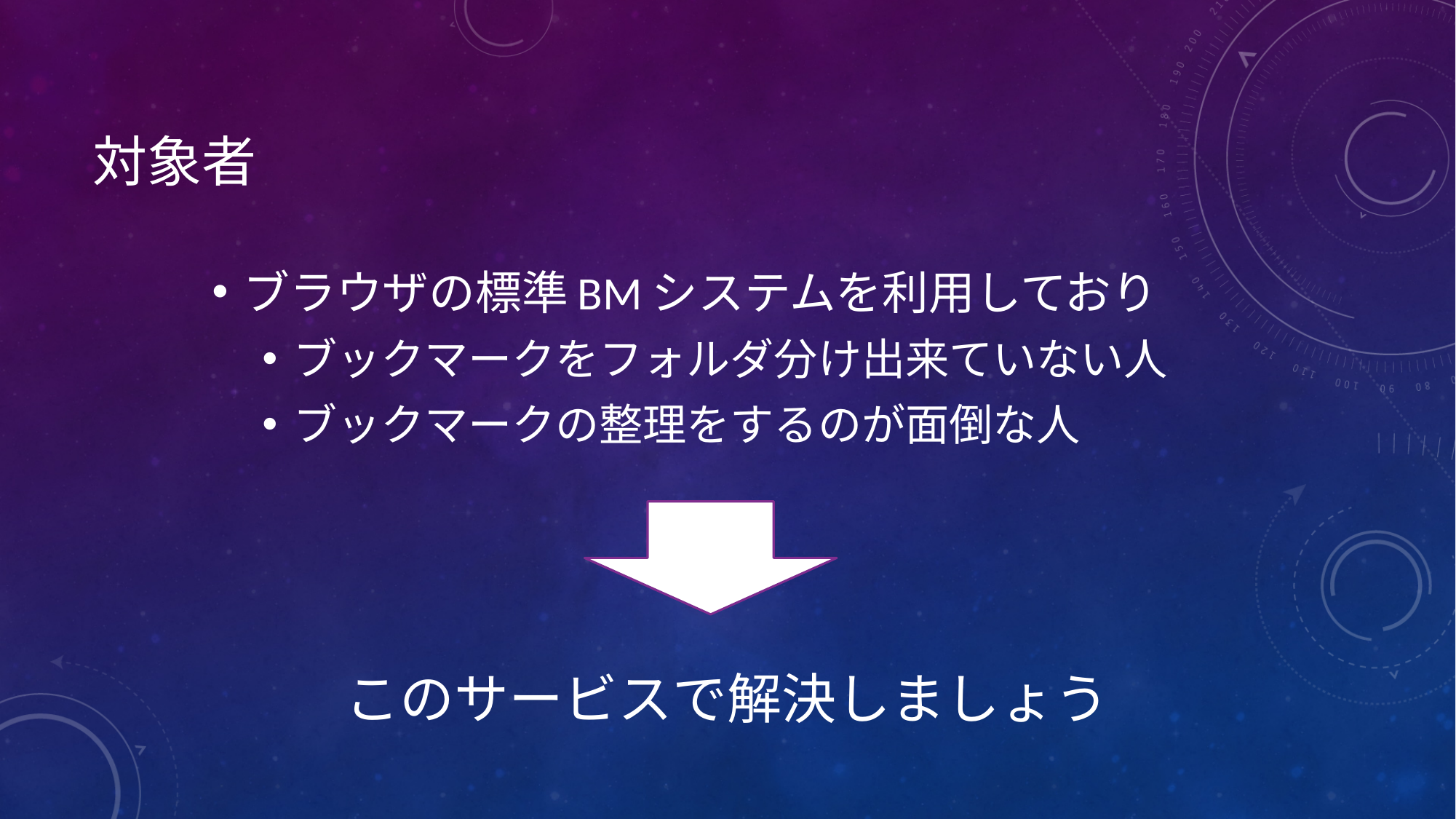

# 対象者
ブラウザの標準BMシステムを利用しており
ブックマークをフォルダ分け出来ていない人
ブックマークの整理をするのが面倒な人

このサービスで解決しましょう